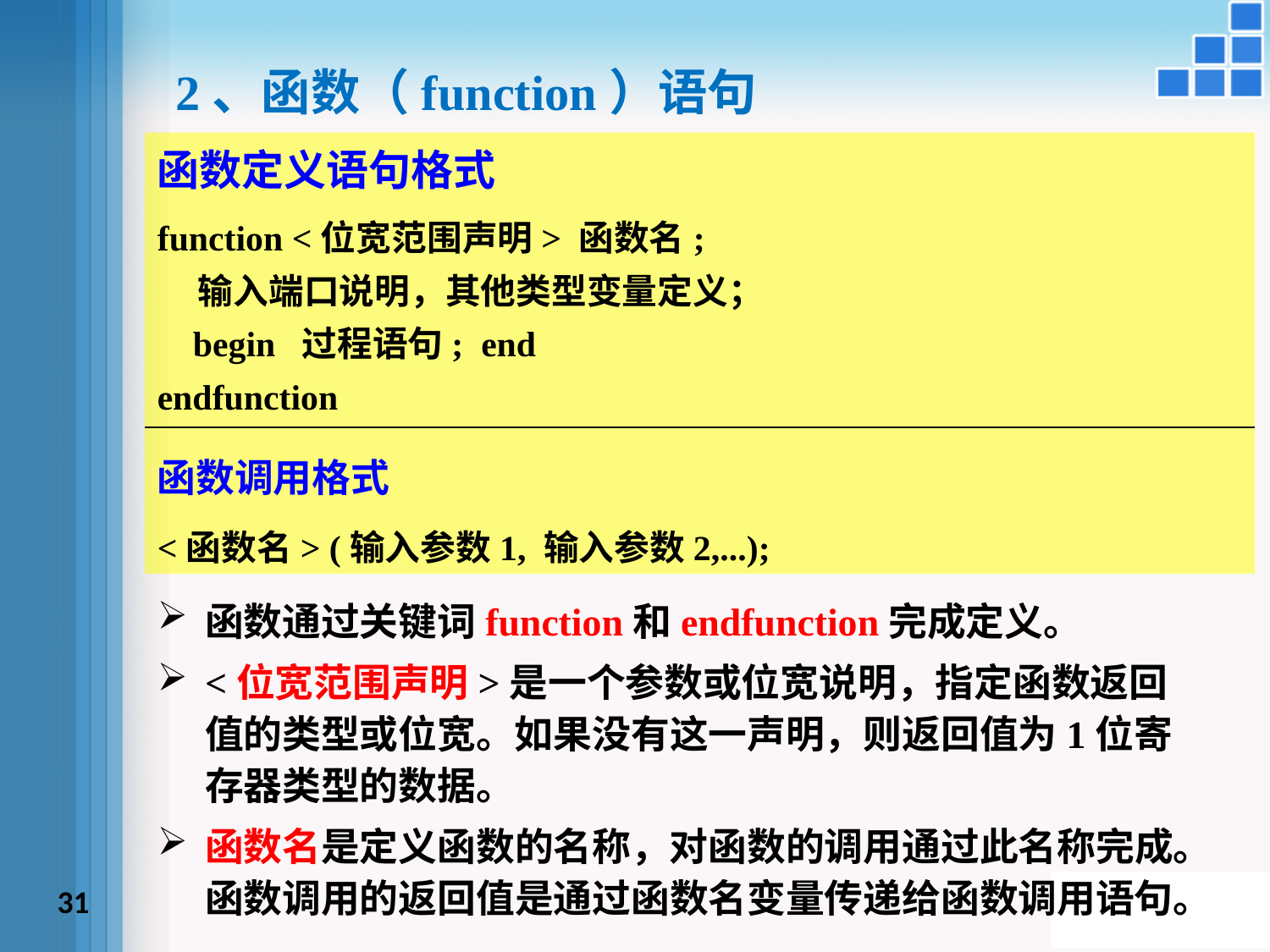

2、函数（function）语句
函数定义语句格式
function <位宽范围声明> 函数名;
    输入端口说明，其他类型变量定义；
    begin  过程语句;  end
endfunction
函数调用格式
<函数名> (输入参数1, 输入参数2,...);
函数通过关键词function和endfunction完成定义。
<位宽范围声明>是一个参数或位宽说明，指定函数返回值的类型或位宽。如果没有这一声明，则返回值为1位寄存器类型的数据。
函数名是定义函数的名称，对函数的调用通过此名称完成。函数调用的返回值是通过函数名变量传递给函数调用语句。

31